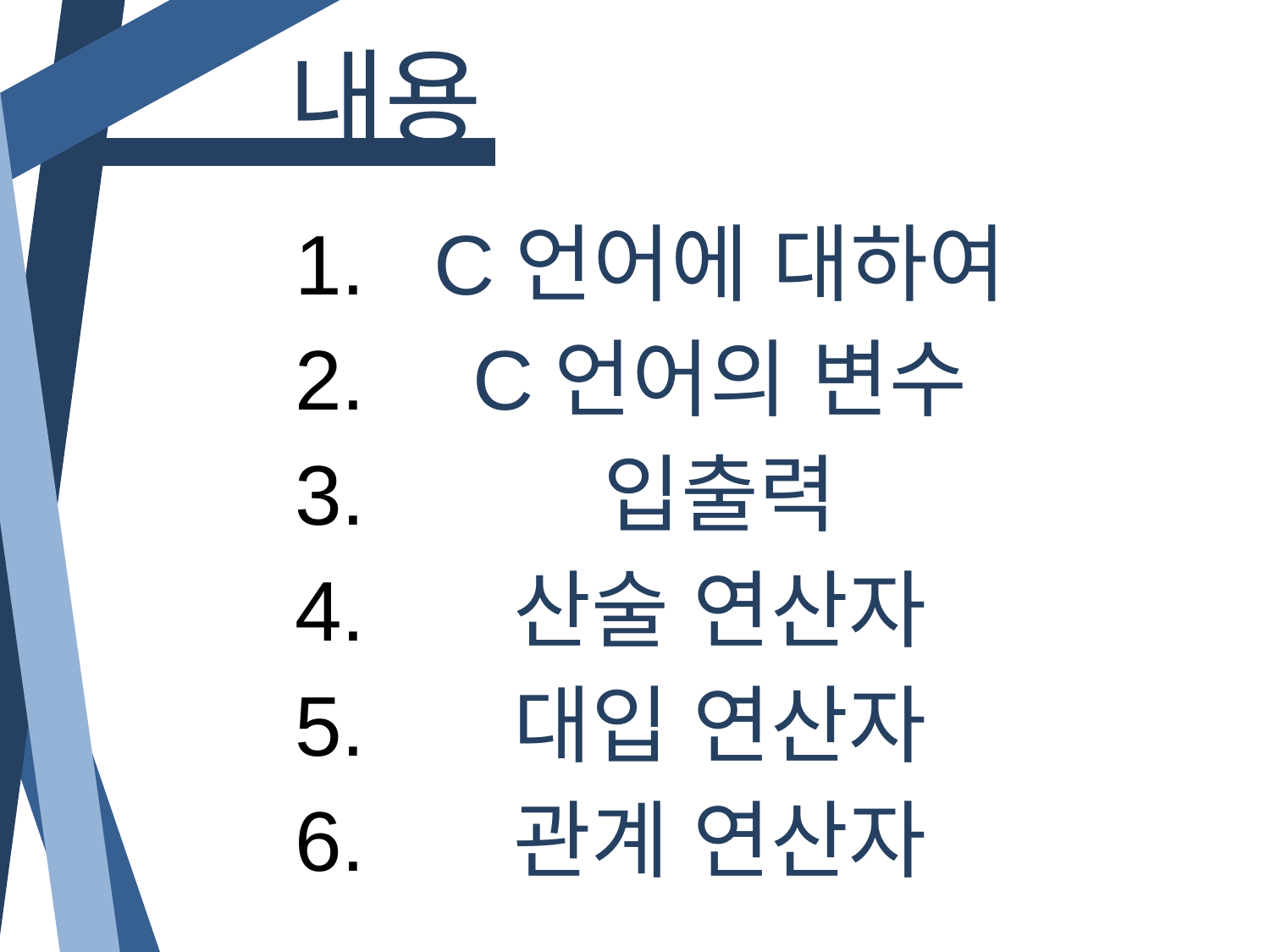

내용

1.
C언어에 대하여
2.
C언어의 변수
3.
입출력
4.
산술 연산자
5.
대입 연산자
6.
관계 연산자